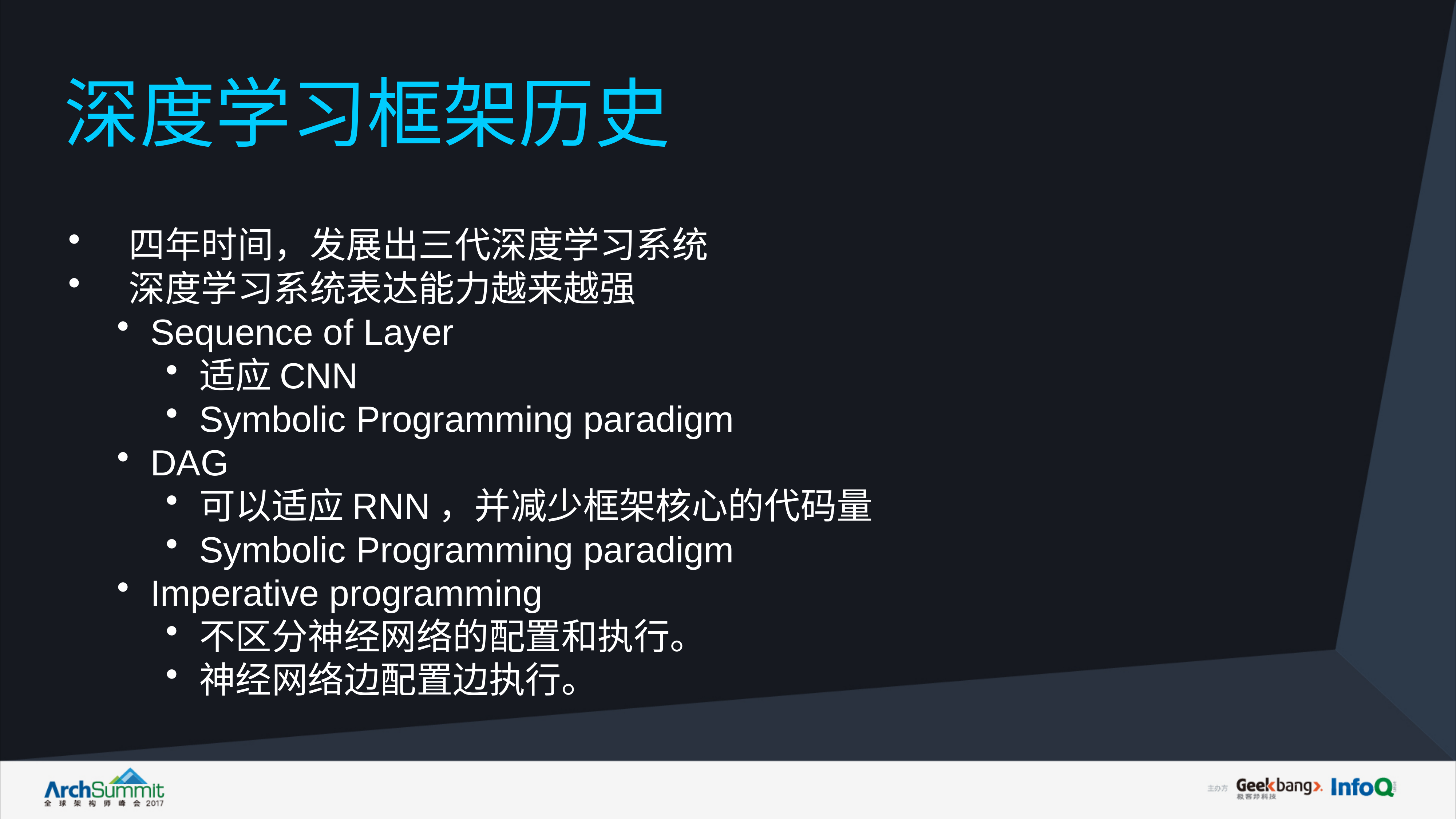

# 深度学习框架历史
四年时间，发展出三代深度学习系统
深度学习系统表达能力越来越强
Sequence of Layer
适应CNN
Symbolic Programming paradigm
DAG
可以适应RNN，并减少框架核心的代码量
Symbolic Programming paradigm
Imperative programming
不区分神经网络的配置和执行。
神经网络边配置边执行。